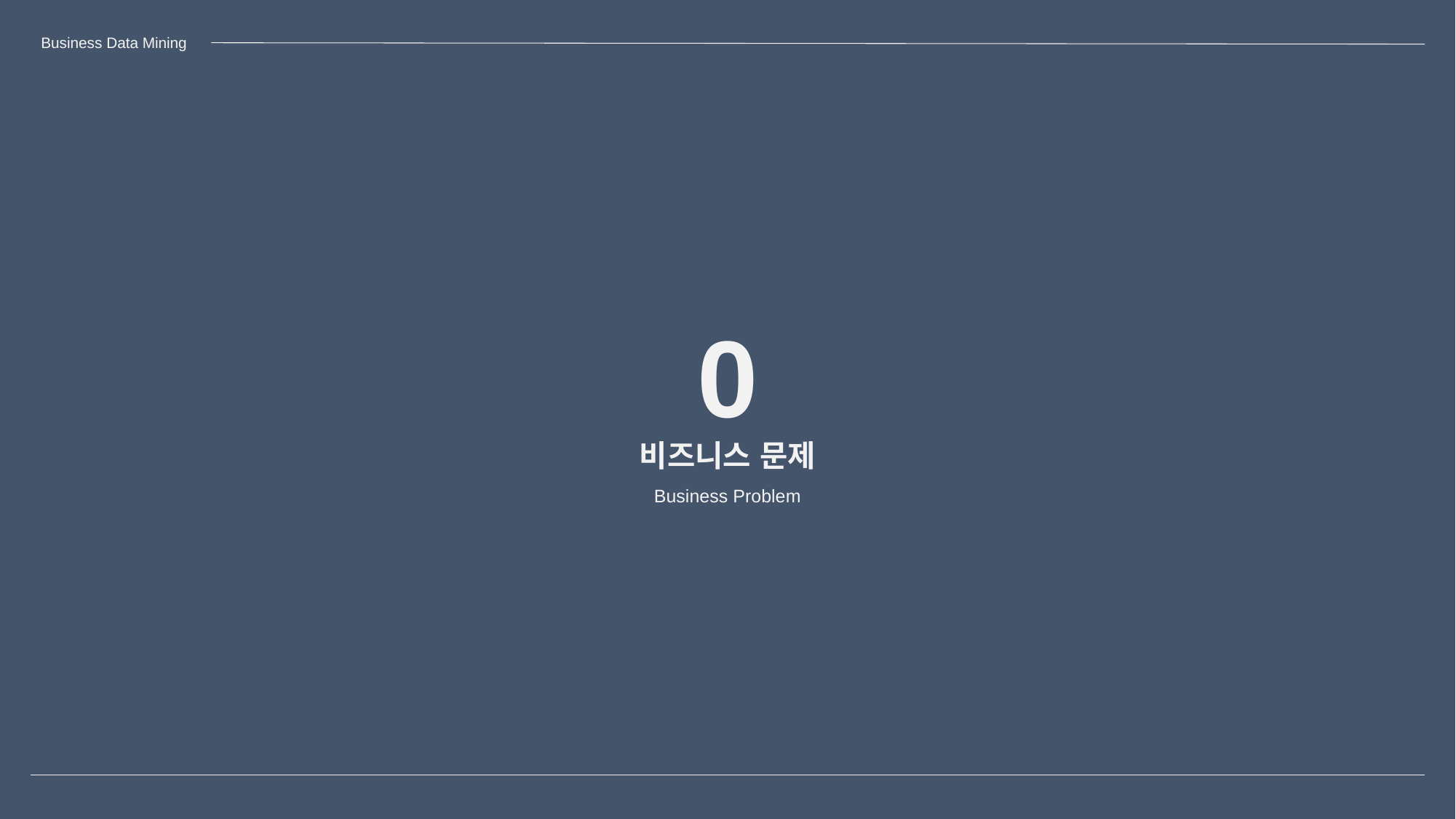

Business Data Mining
0
비즈니스 문제
Business Problem